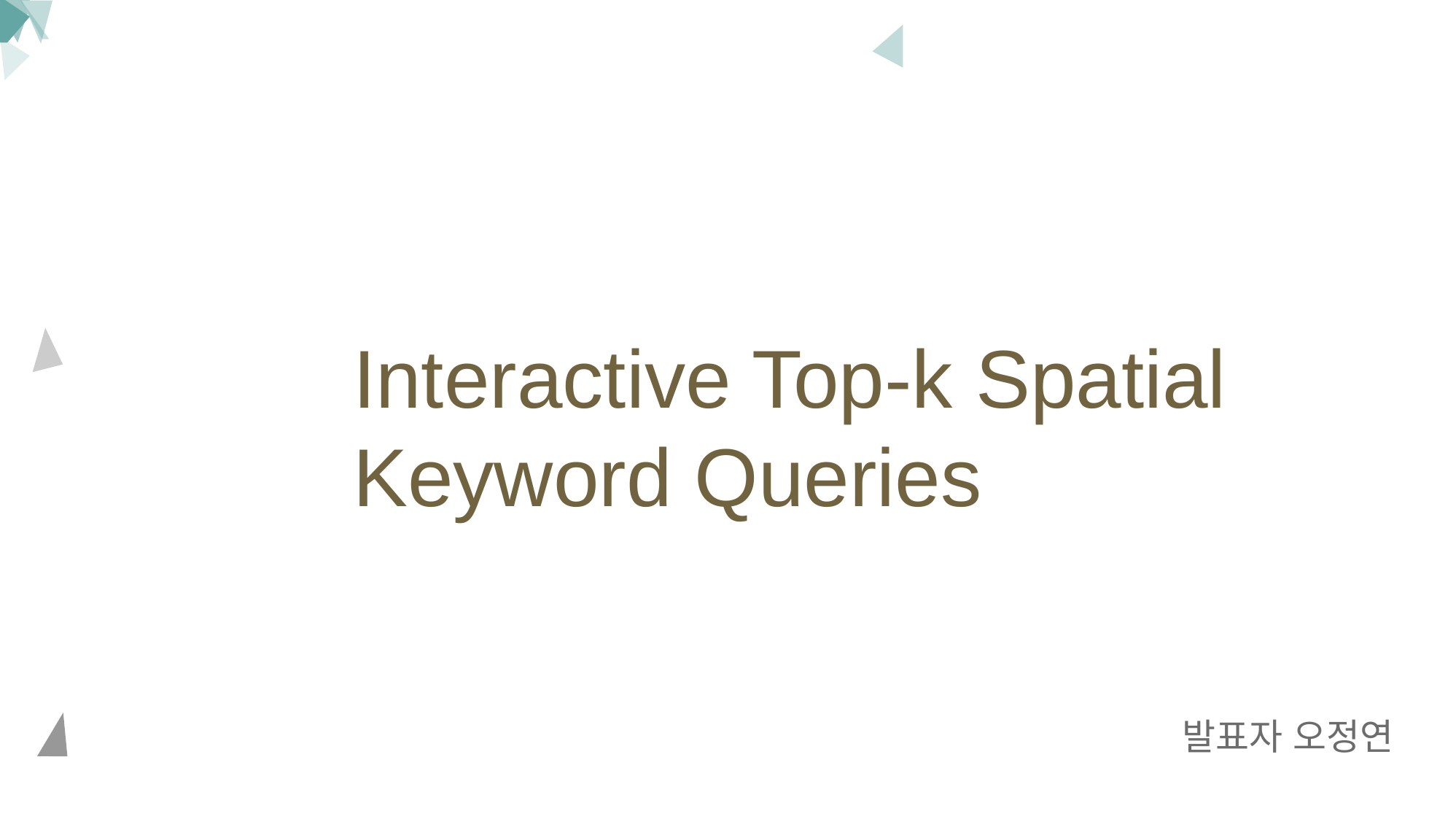

# Interactive Top-k Spatial Keyword Queries
발표자 오정연